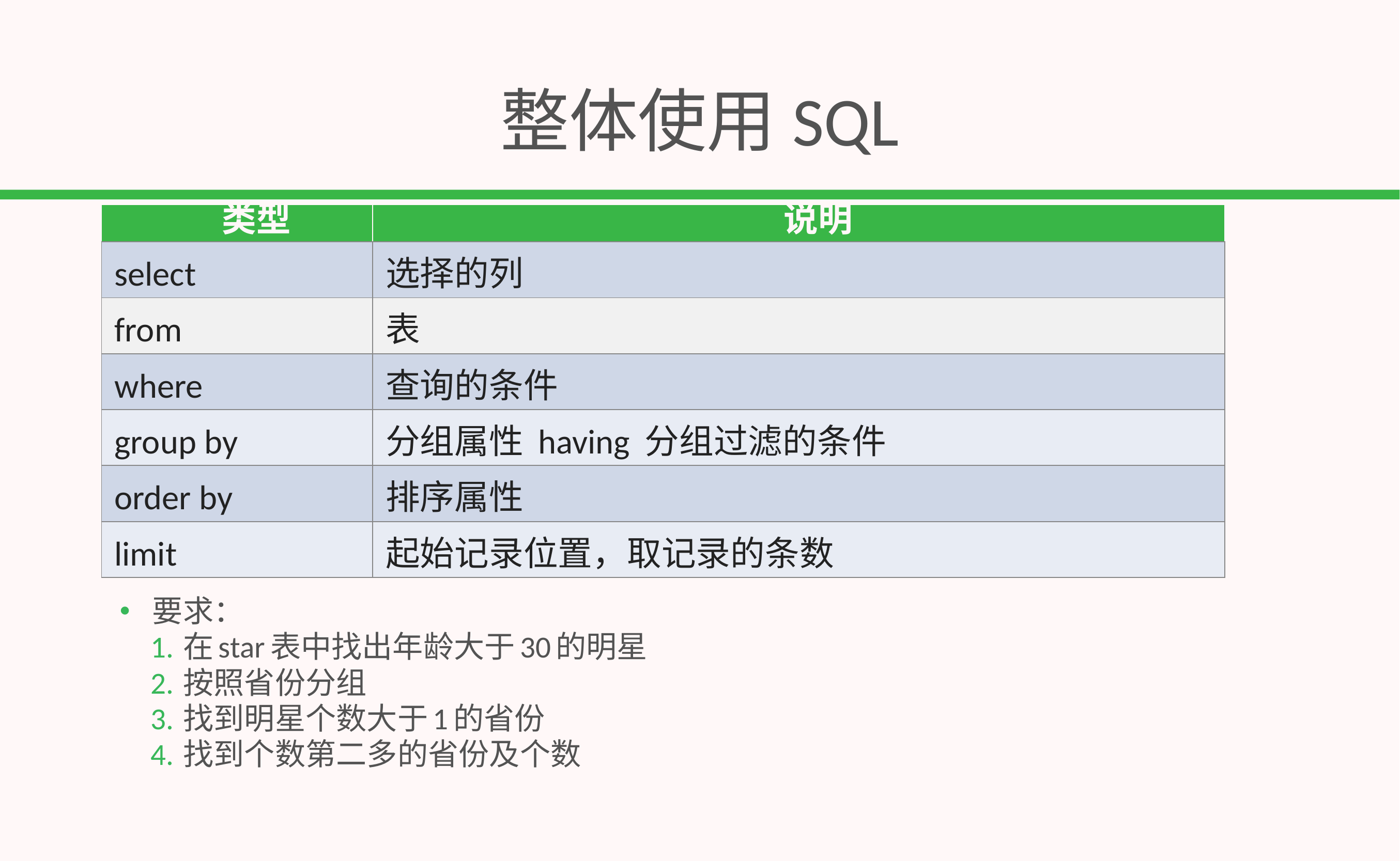

# 整体使用SQL
| 类型 | 说明 |
| --- | --- |
| select | 选择的列 |
| from | 表 |
| where | 查询的条件 |
| group by | 分组属性 having 分组过滤的条件 |
| order by | 排序属性 |
| limit | 起始记录位置，取记录的条数 |
要求：
在star表中找出年龄大于30的明星
按照省份分组
找到明星个数大于1的省份
找到个数第二多的省份及个数